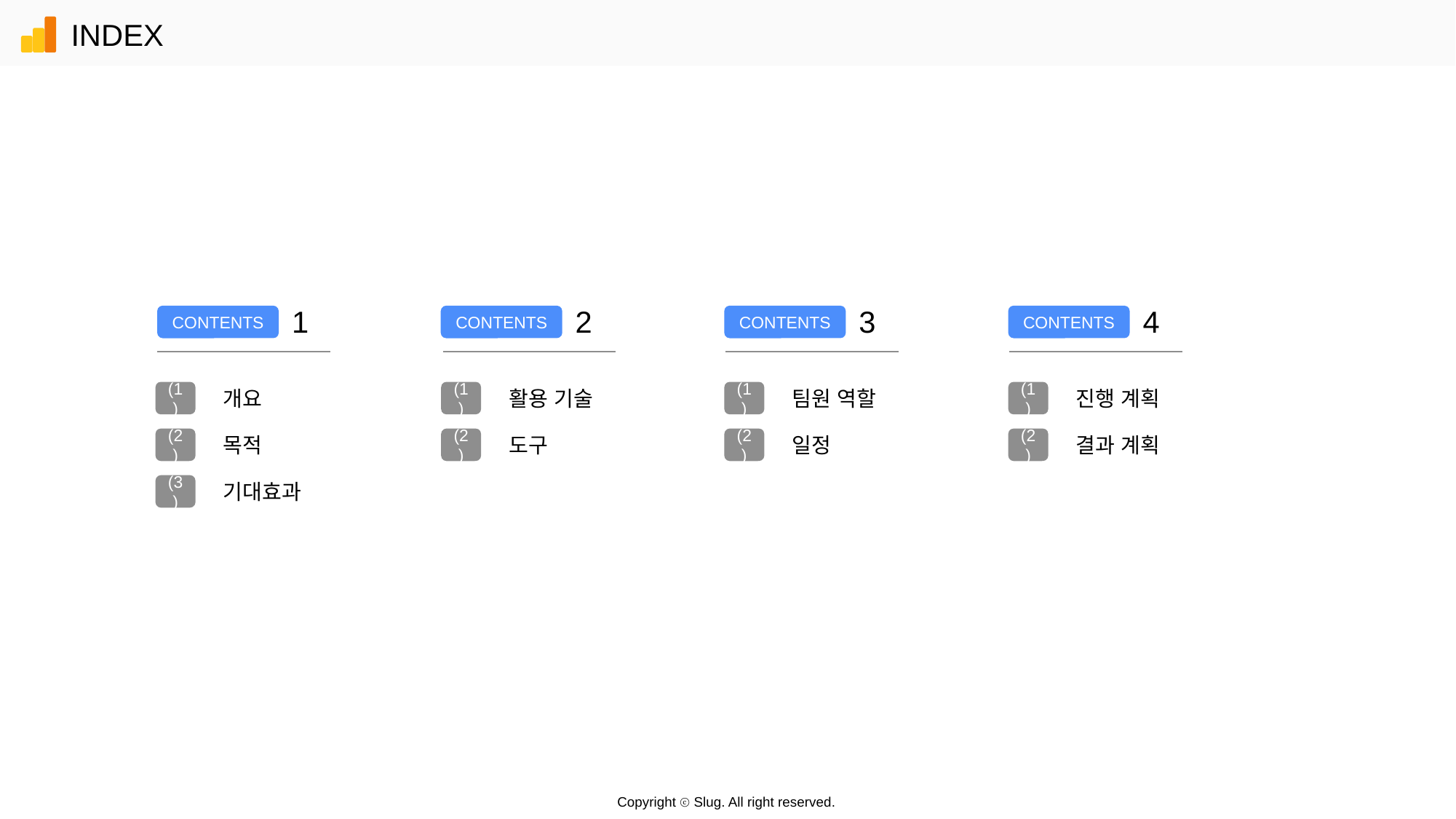

INDEX

1
CONTENTS
2
CONTENTS
3
CONTENTS
4
CONTENTS
개요
활용 기술
팀원 역할
진행 계획
(1)
(1)
(1)
(1)
목적
도구
일정
결과 계획
(2)
(2)
(2)
(2)
기대효과
(3)
Copyright ⓒ Slug. All right reserved.